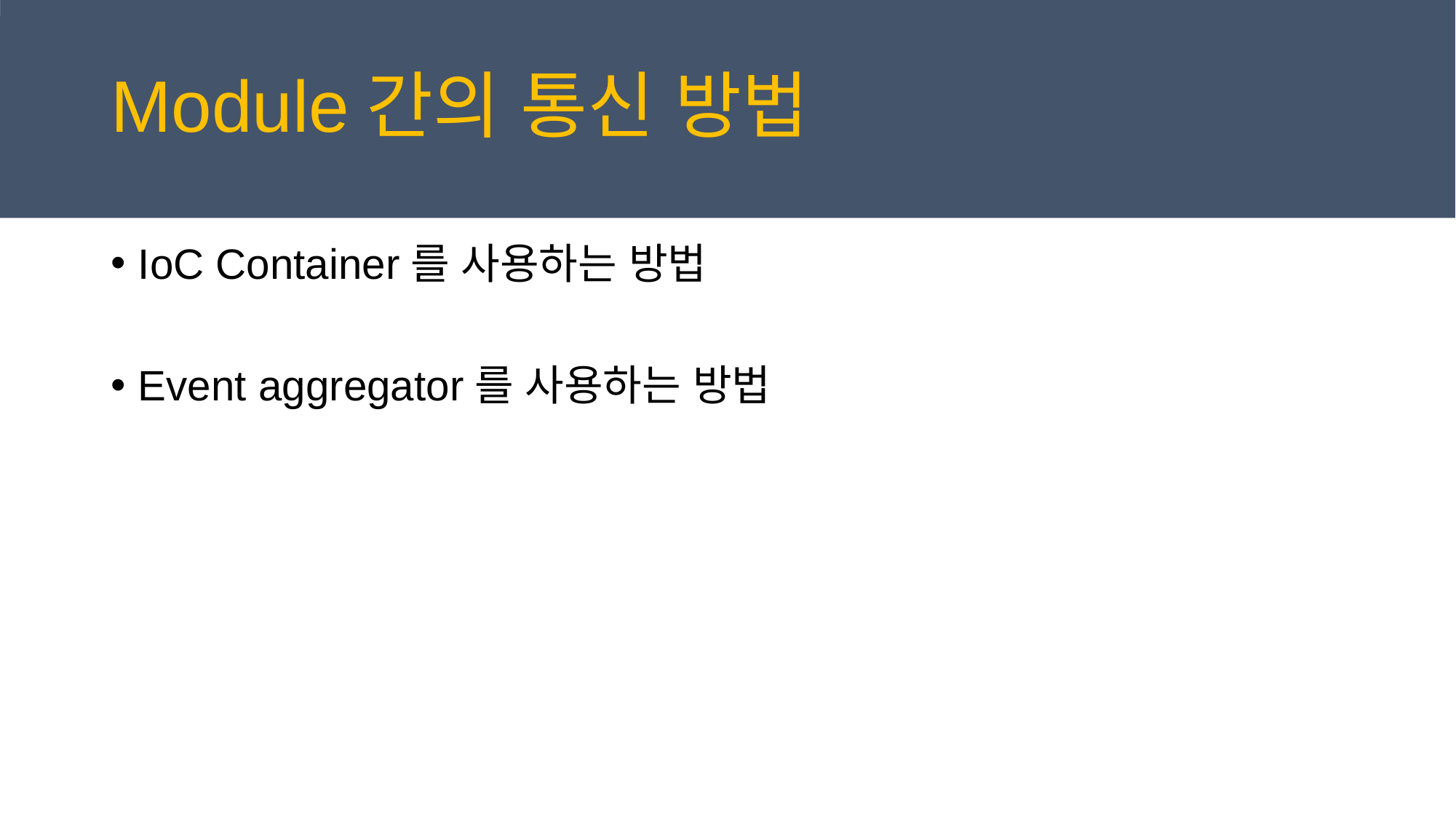

Module간의 통신 방법
IoC Container를 사용하는 방법

Event aggregator를 사용하는 방법